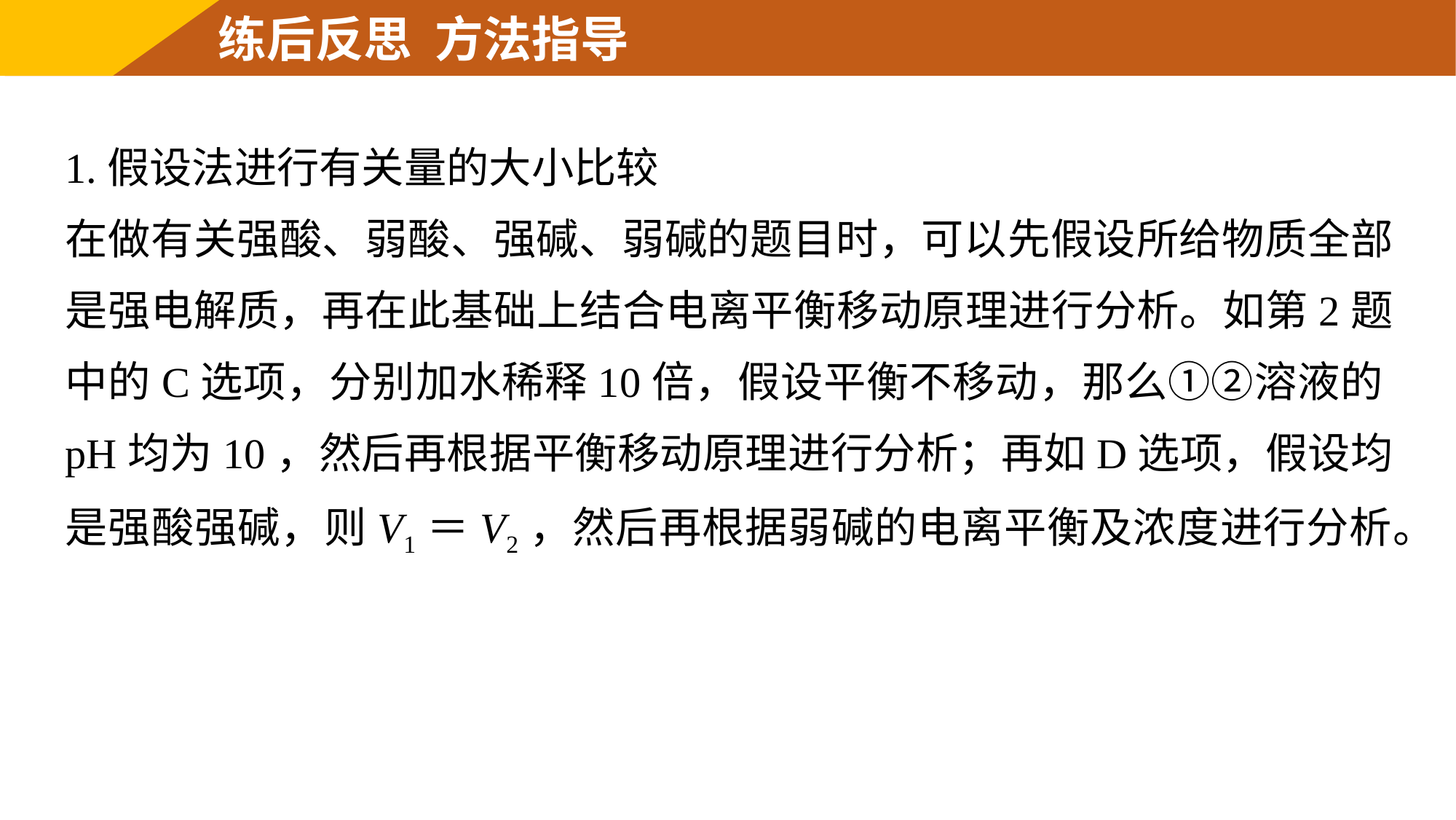

练后反思  方法指导
1.假设法进行有关量的大小比较
在做有关强酸、弱酸、强碱、弱碱的题目时，可以先假设所给物质全部是强电解质，再在此基础上结合电离平衡移动原理进行分析。如第2题中的C选项，分别加水稀释10倍，假设平衡不移动，那么①②溶液的pH均为10，然后再根据平衡移动原理进行分析；再如D选项，假设均是强酸强碱，则V1＝V2，然后再根据弱碱的电离平衡及浓度进行分析。